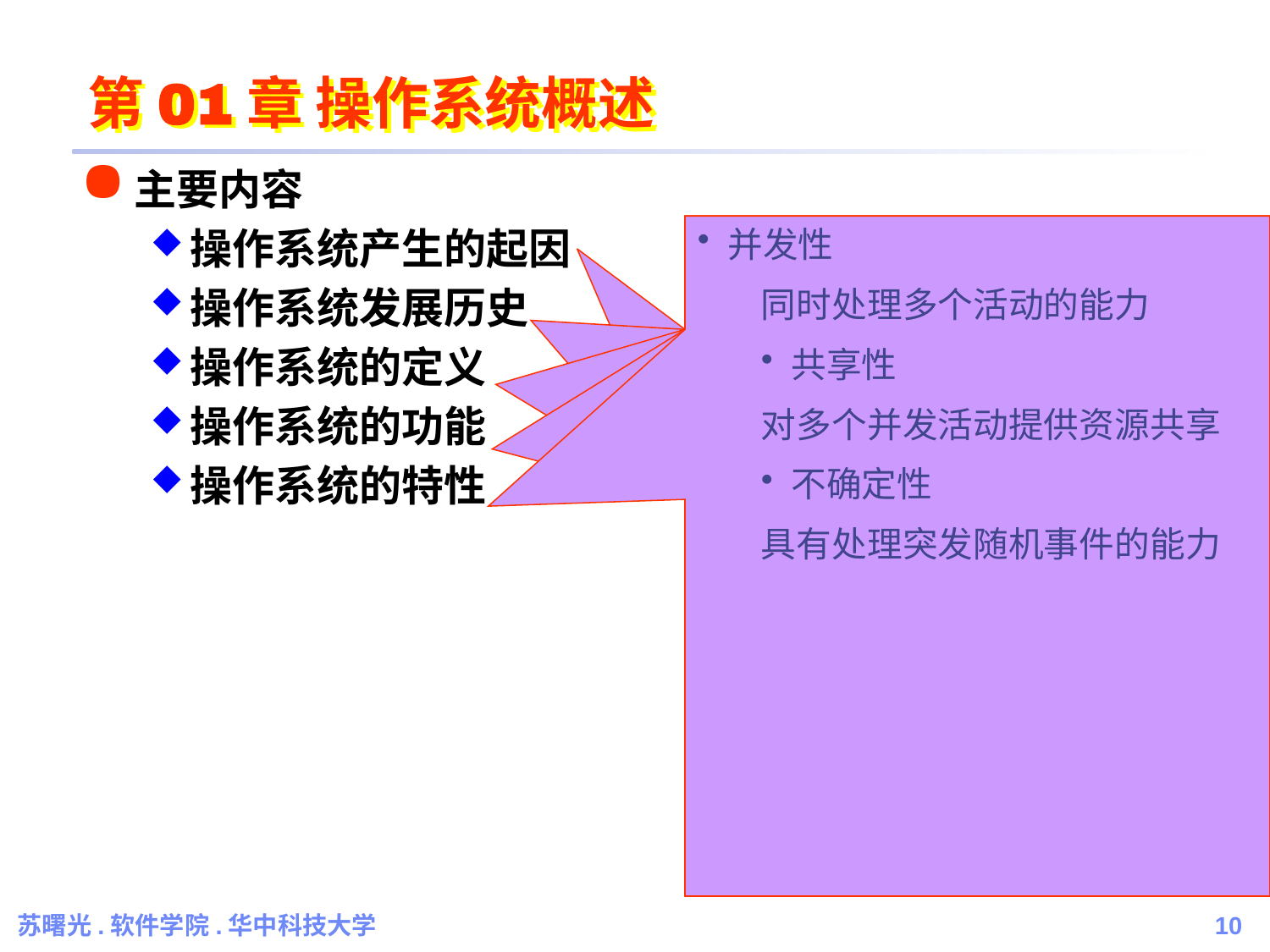

# 第01章 操作系统概述
主要内容
操作系统产生的起因
操作系统发展历史
操作系统的定义
操作系统的功能
操作系统的特性
问题：CPU和外设经常交替处于空闲状态,硬件资源被浪费。
提高资源使用效率
提高系统交互性能
计算机硬件系统的四个典型阶段
1946－1955 电子管时代
1955－1965 晶体管时代
1965－1980 集成电路时代
1980－至今 大规模集成电路
操作系统的四个典型阶段
手工操作：无操作系统  40年代
单道批处理系统   50年代
多道批处理系统   60年代初
分时系统   60年代中
定义： 一个大型系统程序。它负责计算机的全部软、硬件资源的分配，调度；控制和协调并发活动；实现信息存取和保护。提供用户接口，供用户使用使用和控制计算机，为用户提供工作环境。
简而言之
管理并调度计算机资源
为用户提供友好接口和服务
处理机管理
存储器管理
设备分配
文件管理
并发性
同时处理多个活动的能力
共享性
对多个并发活动提供资源共享
不确定性
具有处理突发随机事件的能力
苏曙光.软件学院.华中科技大学
10